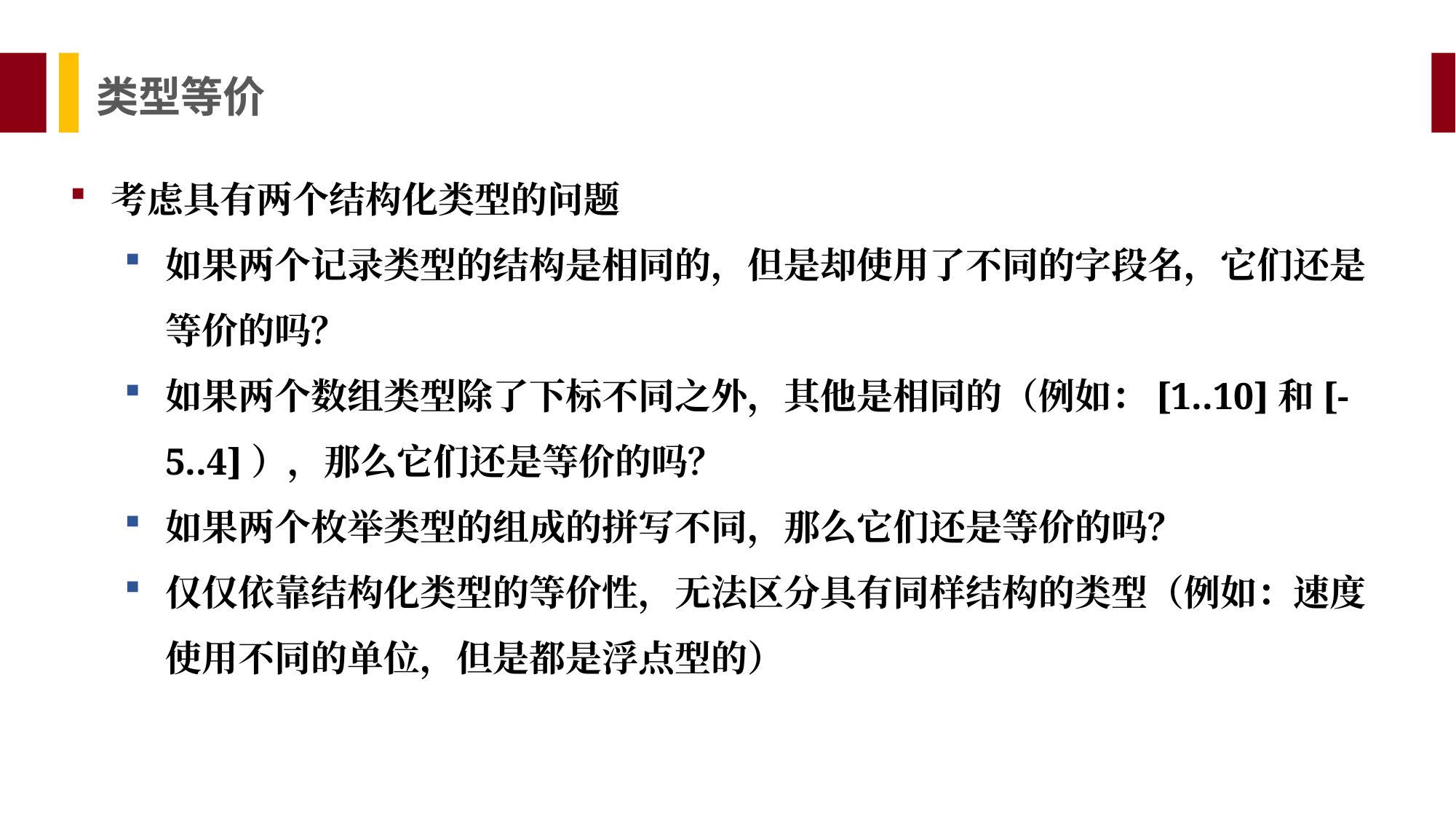

类型等价
考虑具有两个结构化类型的问题
如果两个记录类型的结构是相同的，但是却使用了不同的字段名，它们还是等价的吗？
如果两个数组类型除了下标不同之外，其他是相同的（例如：[1..10]和[-5..4]），那么它们还是等价的吗？
如果两个枚举类型的组成的拼写不同，那么它们还是等价的吗？
仅仅依靠结构化类型的等价性，无法区分具有同样结构的类型（例如：速度使用不同的单位，但是都是浮点型的）